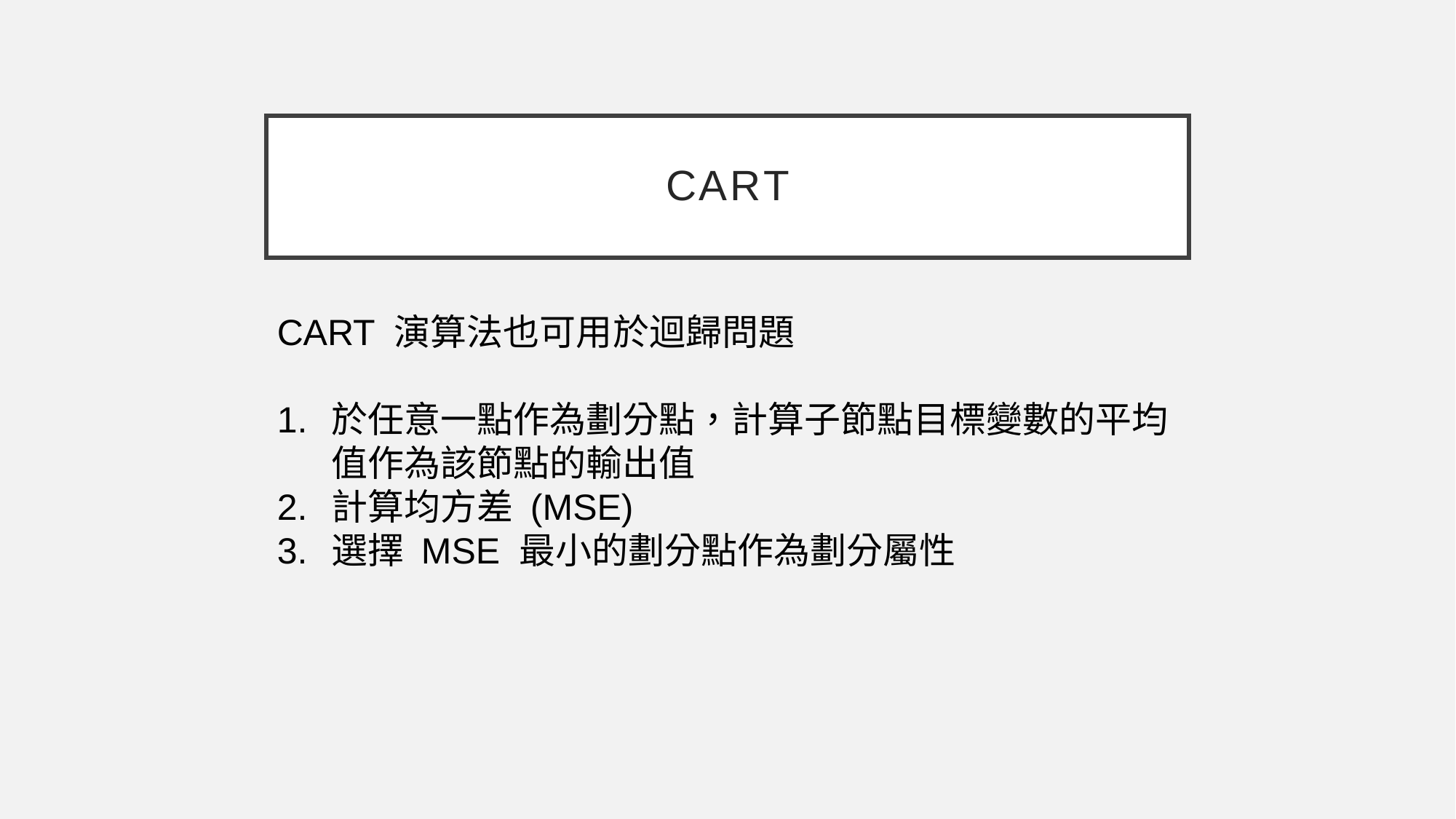

# CART
CART 演算法也可用於迴歸問題

於任意一點作為劃分點，計算子節點目標變數的平均值作為該節點的輸出值
計算均方差 (MSE)
選擇 MSE 最小的劃分點作為劃分屬性